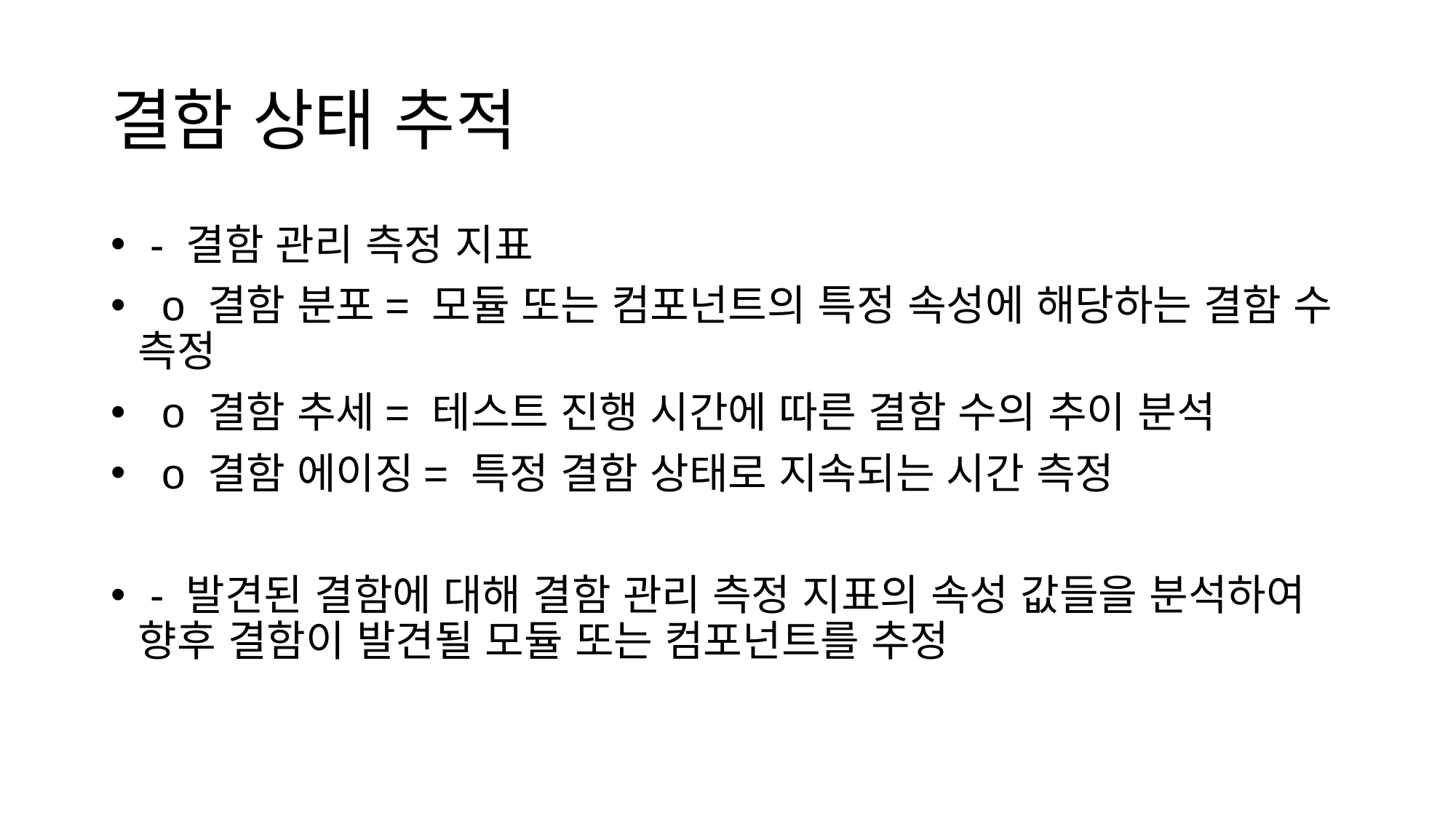

# 결함 상태 추적
 - 결함 관리 측정 지표
  o 결함 분포= 모듈 또는 컴포넌트의 특정 속성에 해당하는 결함 수 측정
  o 결함 추세= 테스트 진행 시간에 따른 결함 수의 추이 분석
  o 결함 에이징= 특정 결함 상태로 지속되는 시간 측정

 - 발견된 결함에 대해 결함 관리 측정 지표의 속성 값들을 분석하여 향후 결함이 발견될 모듈 또는 컴포넌트를 추정